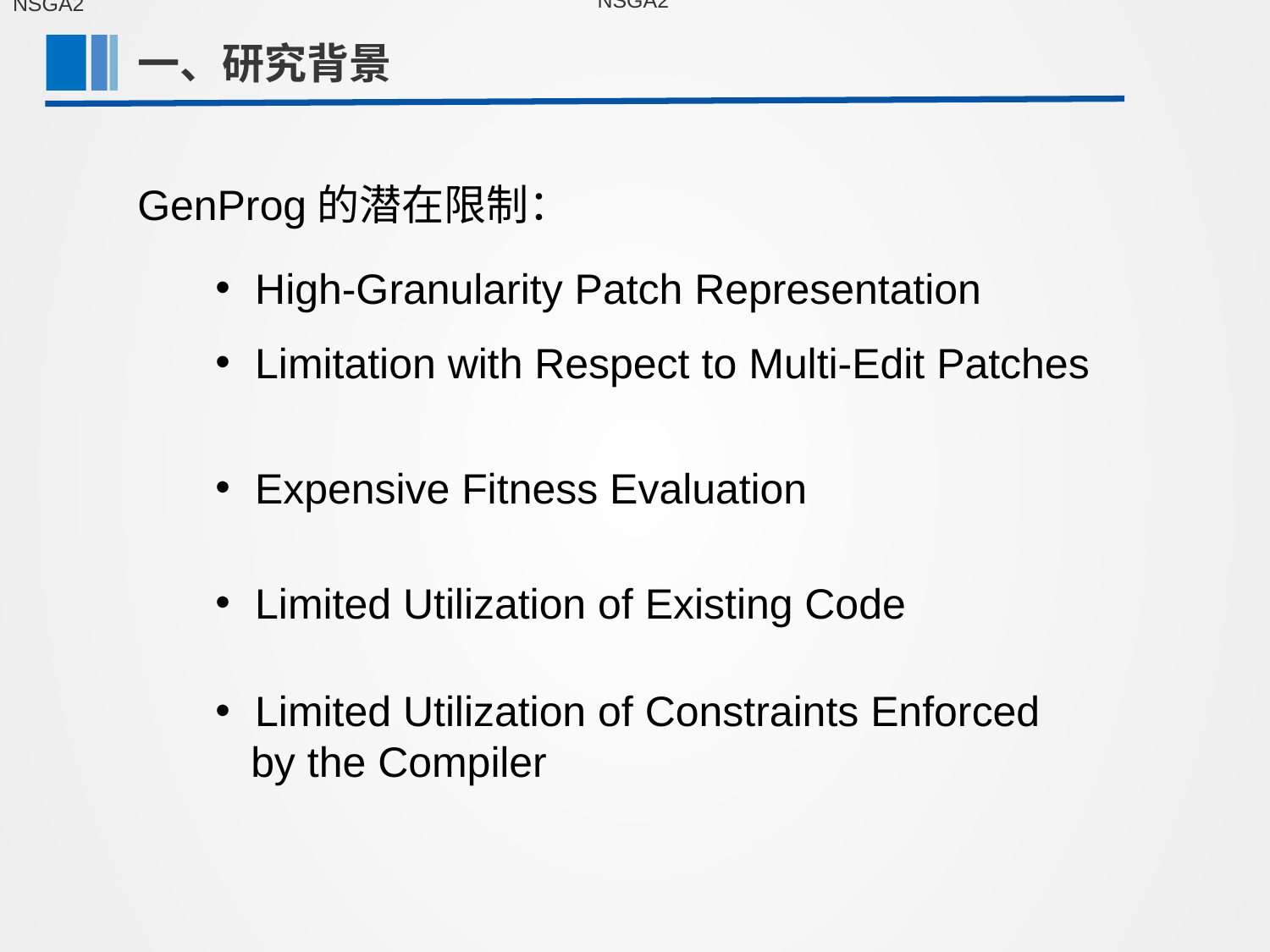

NSGA2
NSGA2
一、研究背景

第一部分
GenProg的潜在限制：
High-Granularity Patch Representation
Limitation with Respect to Multi-Edit Patches
Expensive Fitness Evaluation
Limited Utilization of Existing Code
Limited Utilization of Constraints Enforced
   by the Compiler